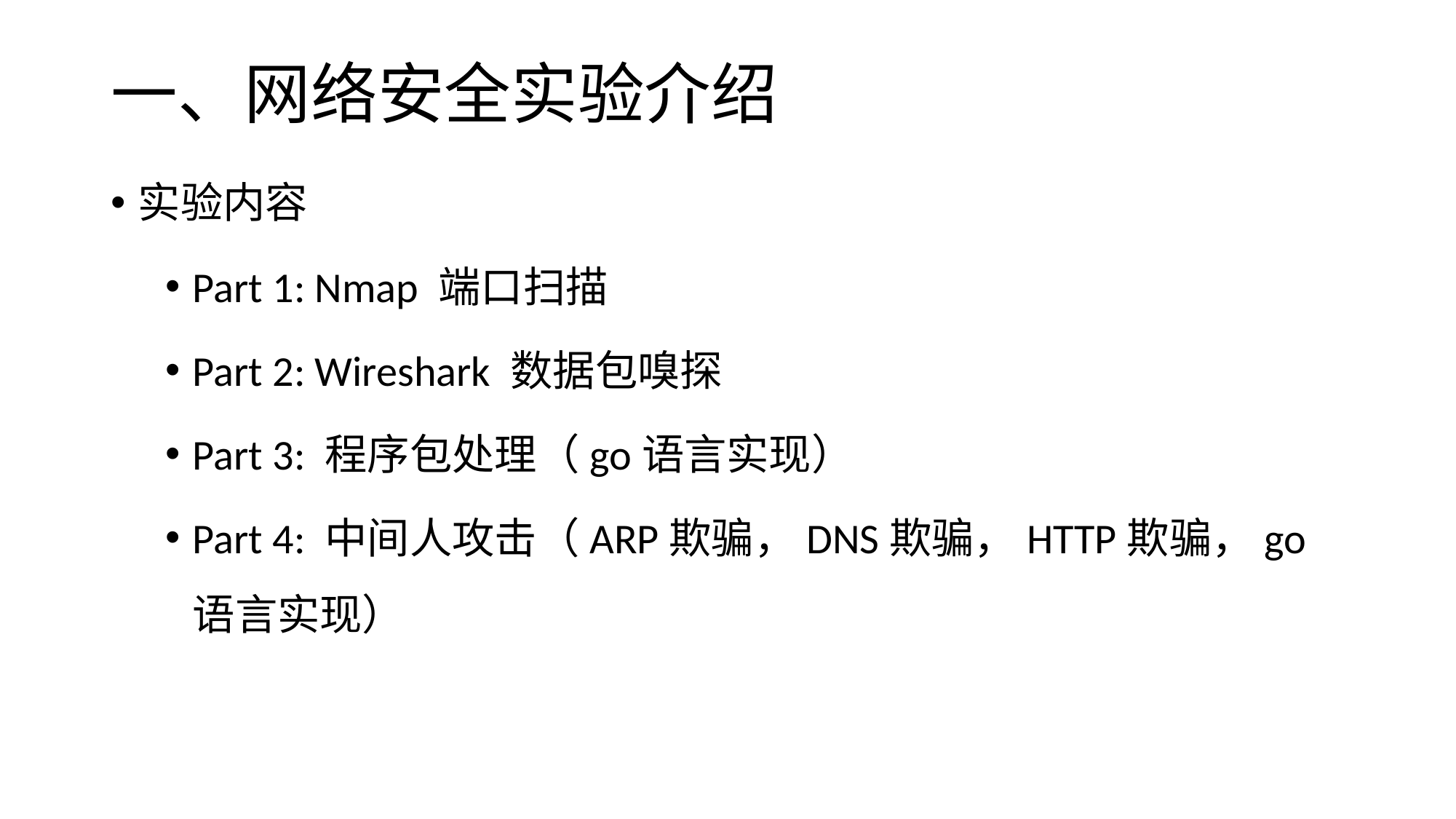

# 一、网络安全实验介绍
实验内容
Part 1: Nmap 端口扫描
Part 2: Wireshark 数据包嗅探
Part 3: 程序包处理（go语言实现）
Part 4: 中间人攻击（ARP欺骗，DNS欺骗，HTTP欺骗，go语言实现）